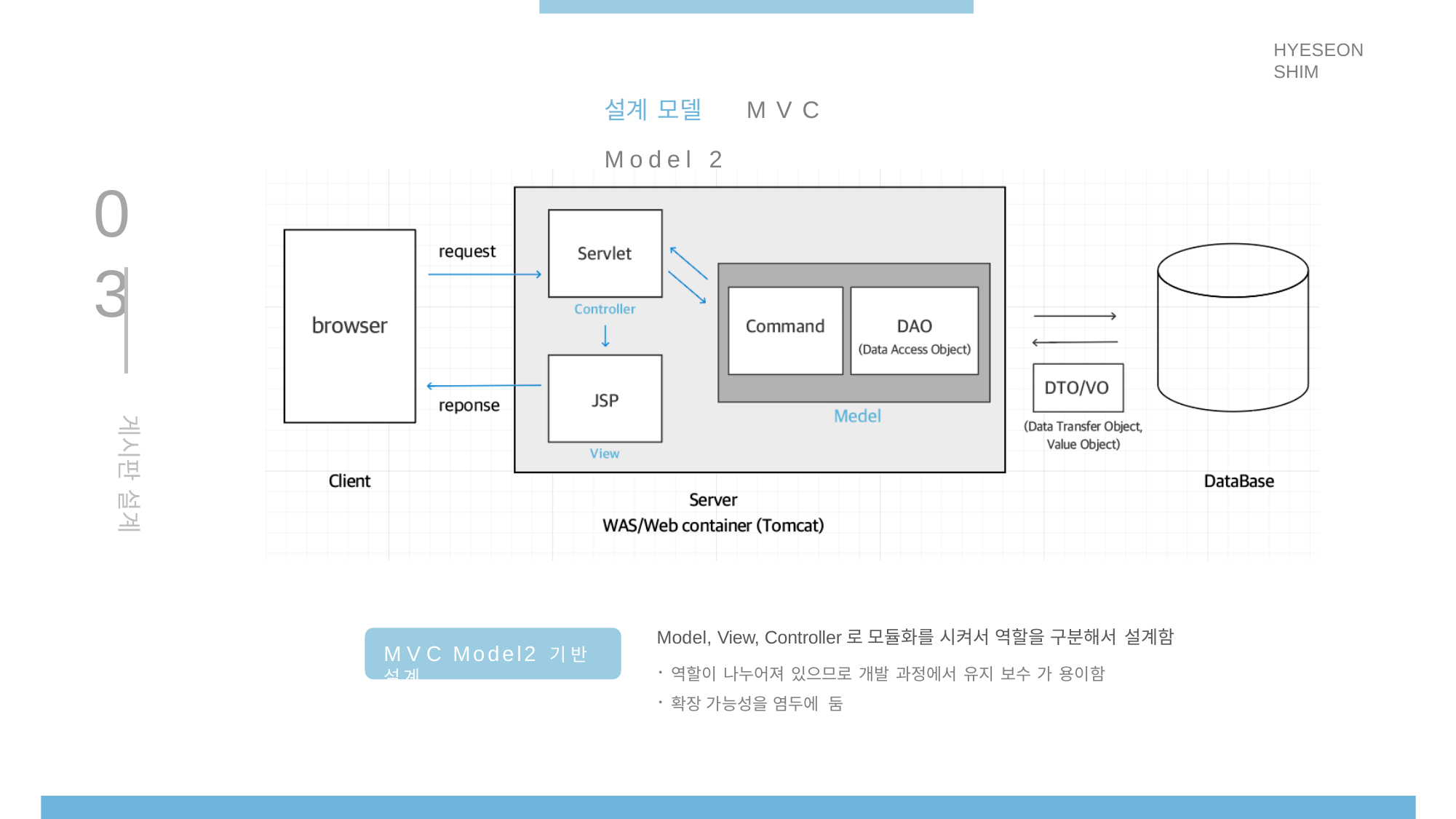

HYESEON SHIM
# 설계 모델	MVC Model 2
03

게시판 설계
Model, View, Controller로 모듈화를 시켜서 역할을 구분해서 설계함

역할이 나누어져 있으므로 개발 과정에서 유지 보수 가 용이함
확장 가능성을 염두에 둠

MVC Model2 기반 설계